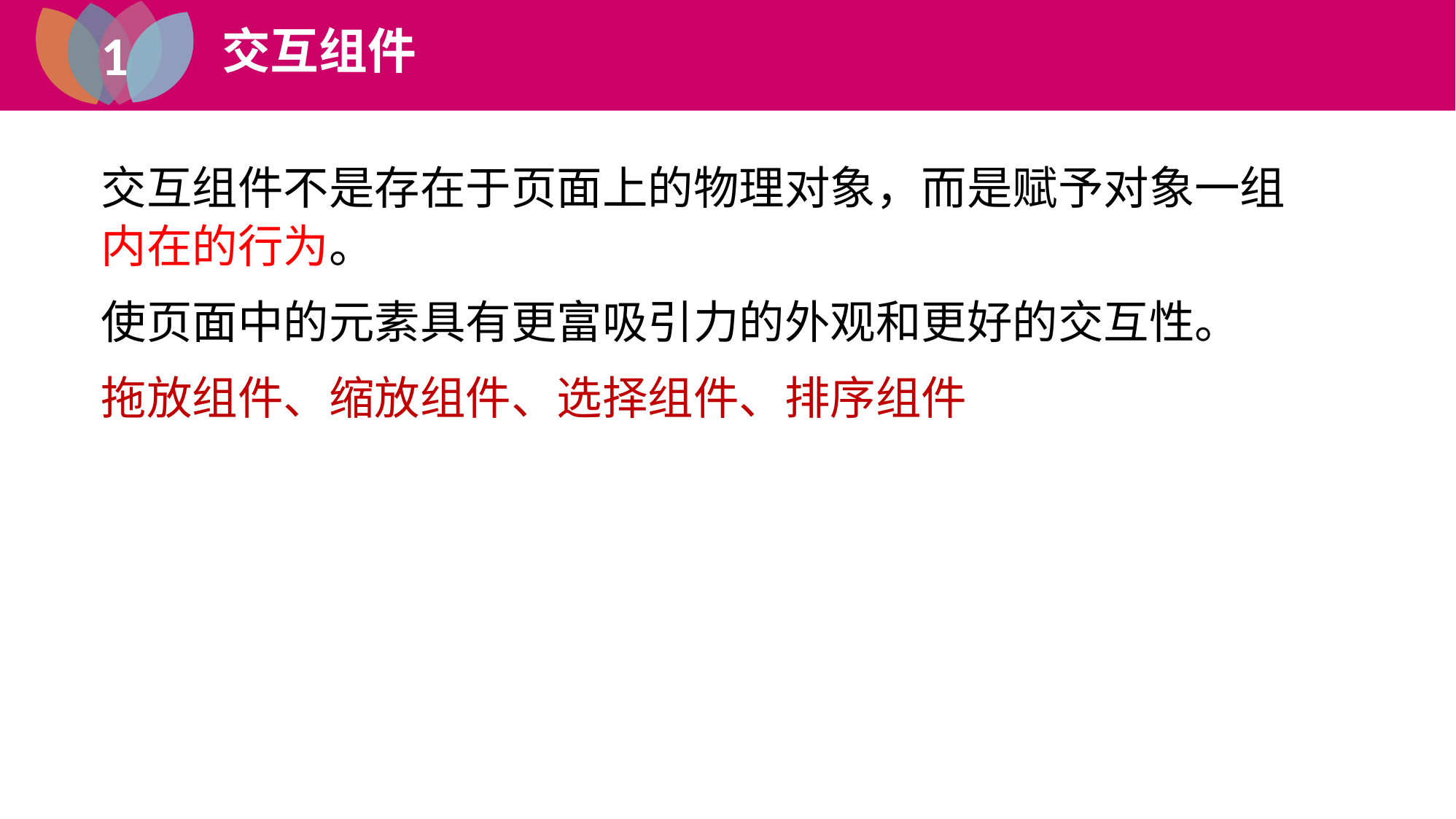

1
交互组件
1
jQuery 插件
交互组件不是存在于页面上的物理对象，而是赋予对象一组内在的行为。
使页面中的元素具有更富吸引力的外观和更好的交互性。
拖放组件、缩放组件、选择组件、排序组件